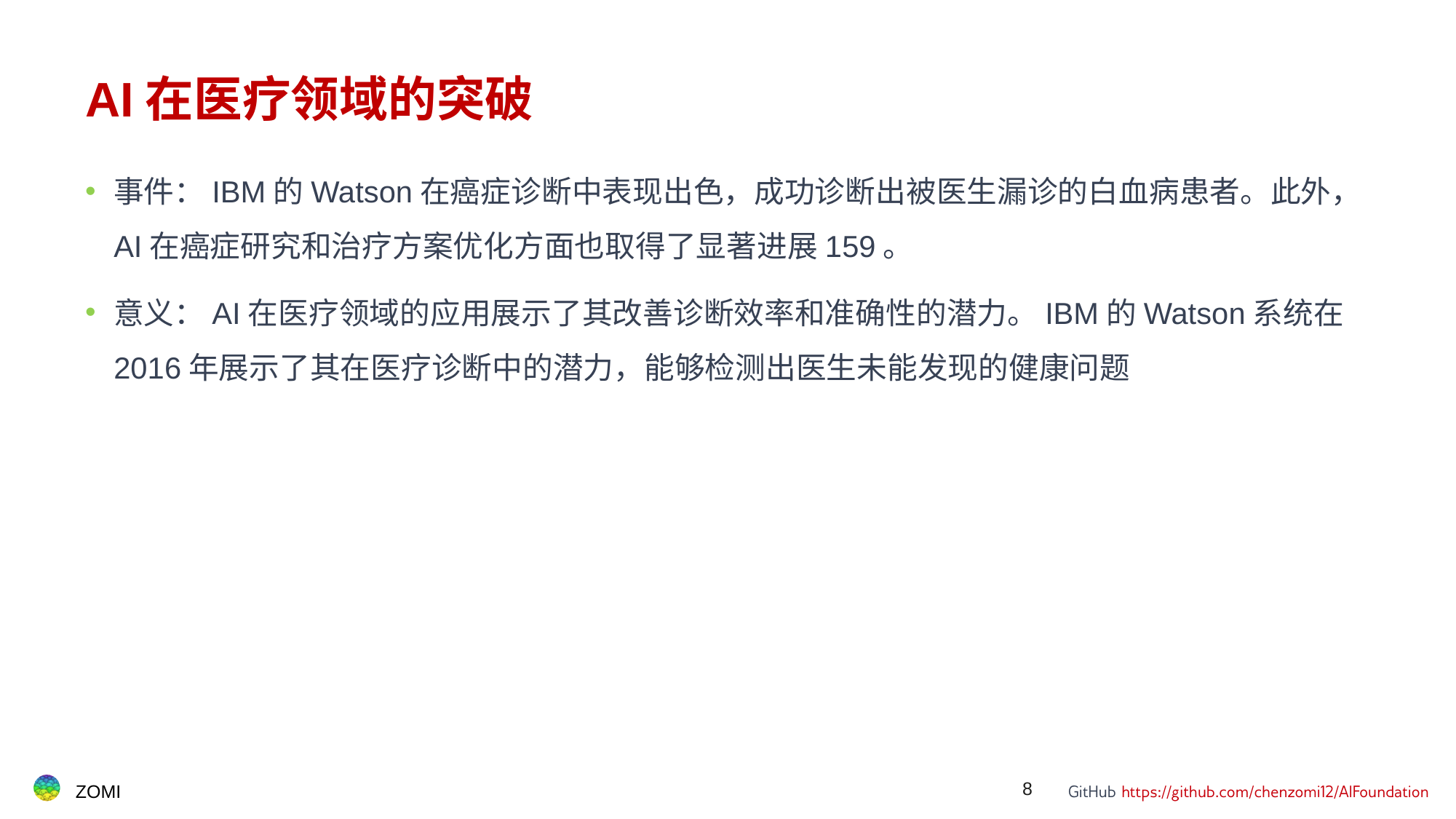

# AI在医疗领域的突破
事件：IBM的Watson在癌症诊断中表现出色，成功诊断出被医生漏诊的白血病患者。此外，AI在癌症研究和治疗方案优化方面也取得了显著进展159。
意义：AI在医疗领域的应用展示了其改善诊断效率和准确性的潜力。IBM的Watson系统在2016年展示了其在医疗诊断中的潜力，能够检测出医生未能发现的健康问题